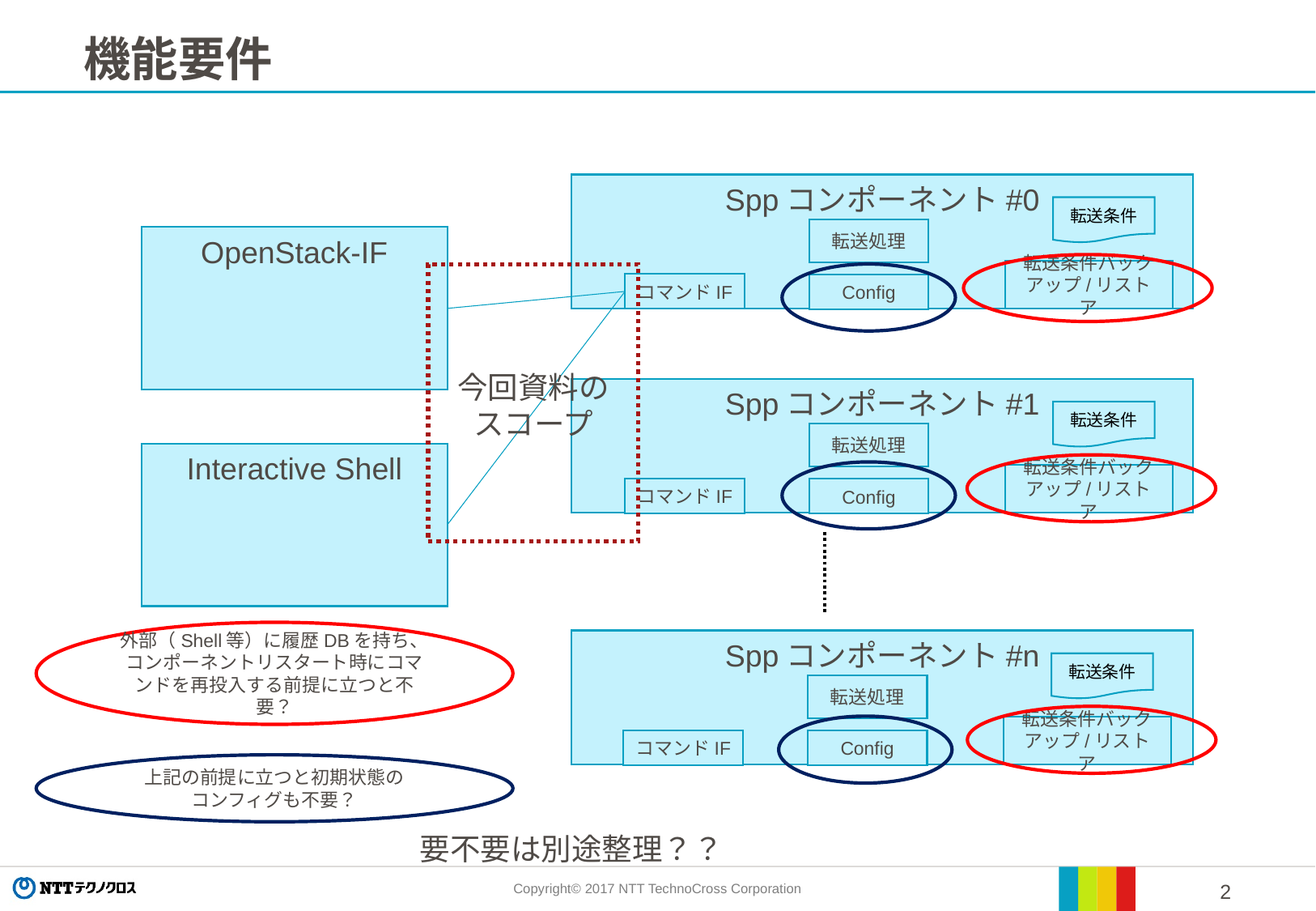

# 機能要件
Sppコンポーネント#0
転送条件
転送処理
OpenStack-IF

転送条件バックアップ/リストア

コマンドIF
Config
今回資料の
スコープ
Sppコンポーネント#1
転送条件
転送処理
Interactive Shell

転送条件バックアップ/リストア
コマンドIF
Config
外部（Shell等）に履歴DBを持ち、コンポーネントリスタート時にコマンドを再投入する前提に立つと不要？
Sppコンポーネント#n
転送条件
転送処理

転送条件バックアップ/リストア
コマンドIF
Config
上記の前提に立つと初期状態の
コンフィグも不要？
要不要は別途整理？？